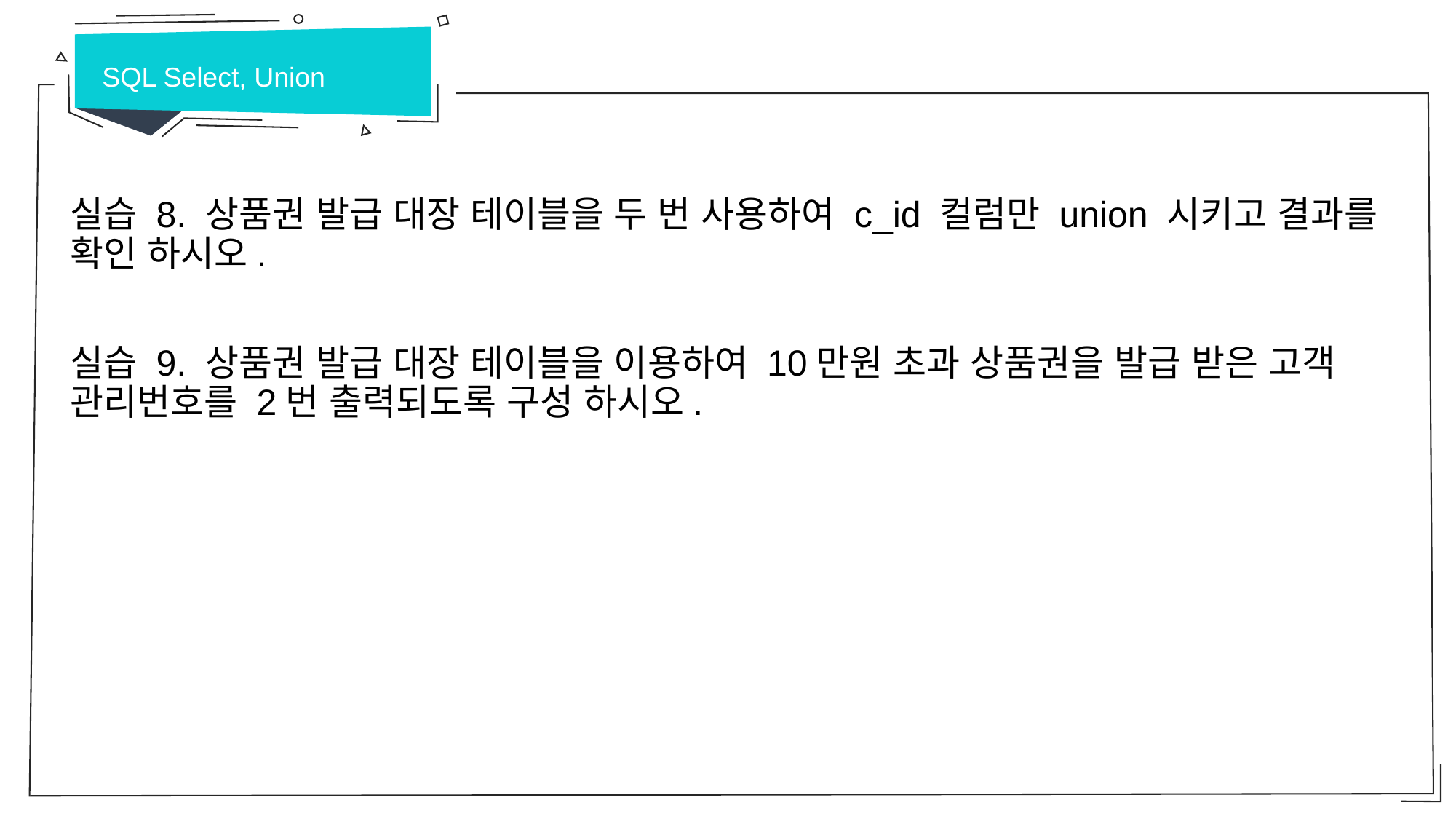

SQL Select, Union
실습 8. 상품권 발급 대장 테이블을 두 번 사용하여 c_id 컬럼만 union 시키고 결과를 확인 하시오.

실습 9. 상품권 발급 대장 테이블을 이용하여 10만원 초과 상품권을 발급 받은 고객 관리번호를 2번 출력되도록 구성 하시오.